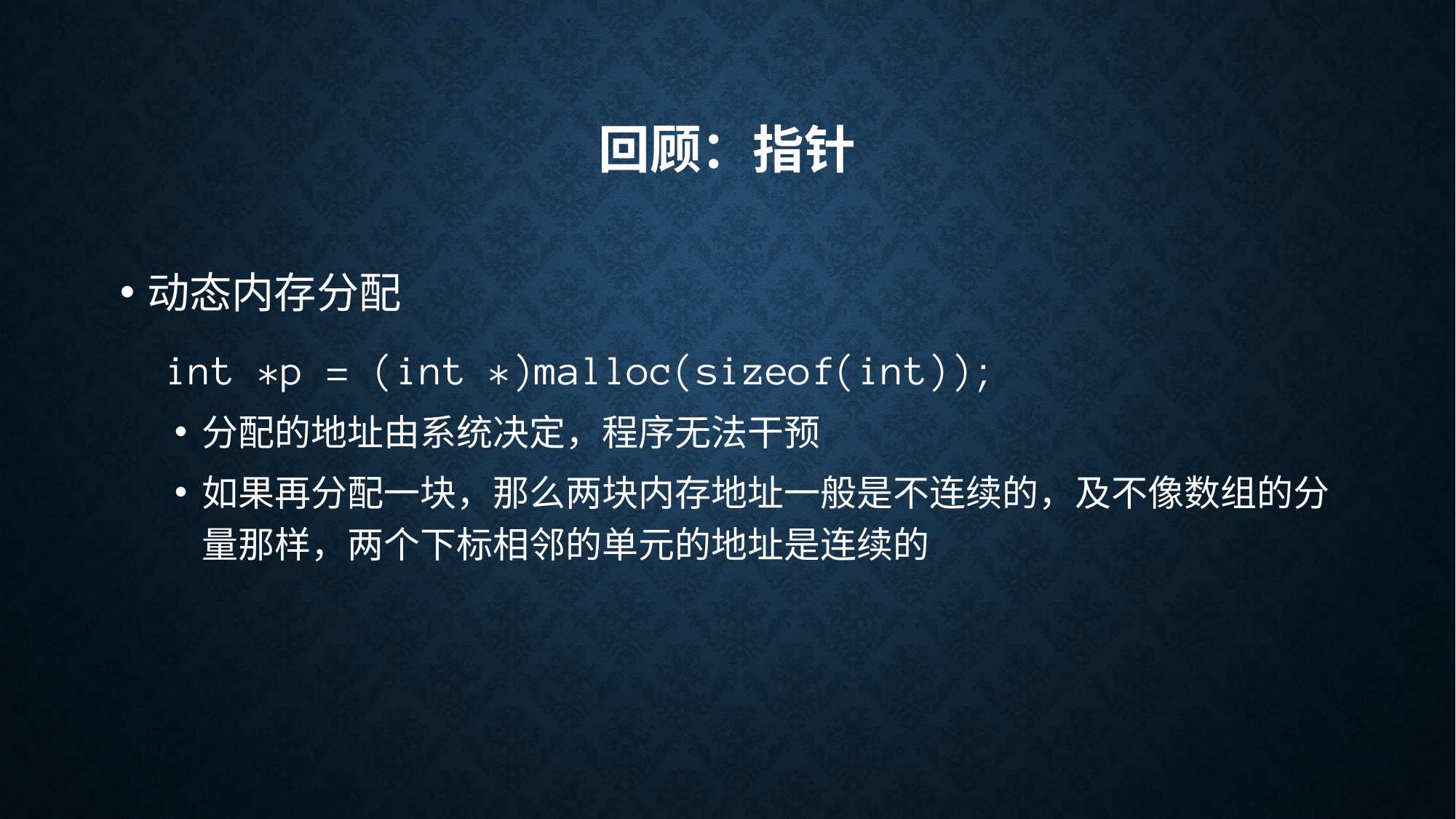

# 回顾：指针
动态内存分配
  int *p = (int *)malloc(sizeof(int));
分配的地址由系统决定，程序无法干预
如果再分配一块，那么两块内存地址一般是不连续的，及不像数组的分量那样，两个下标相邻的单元的地址是连续的